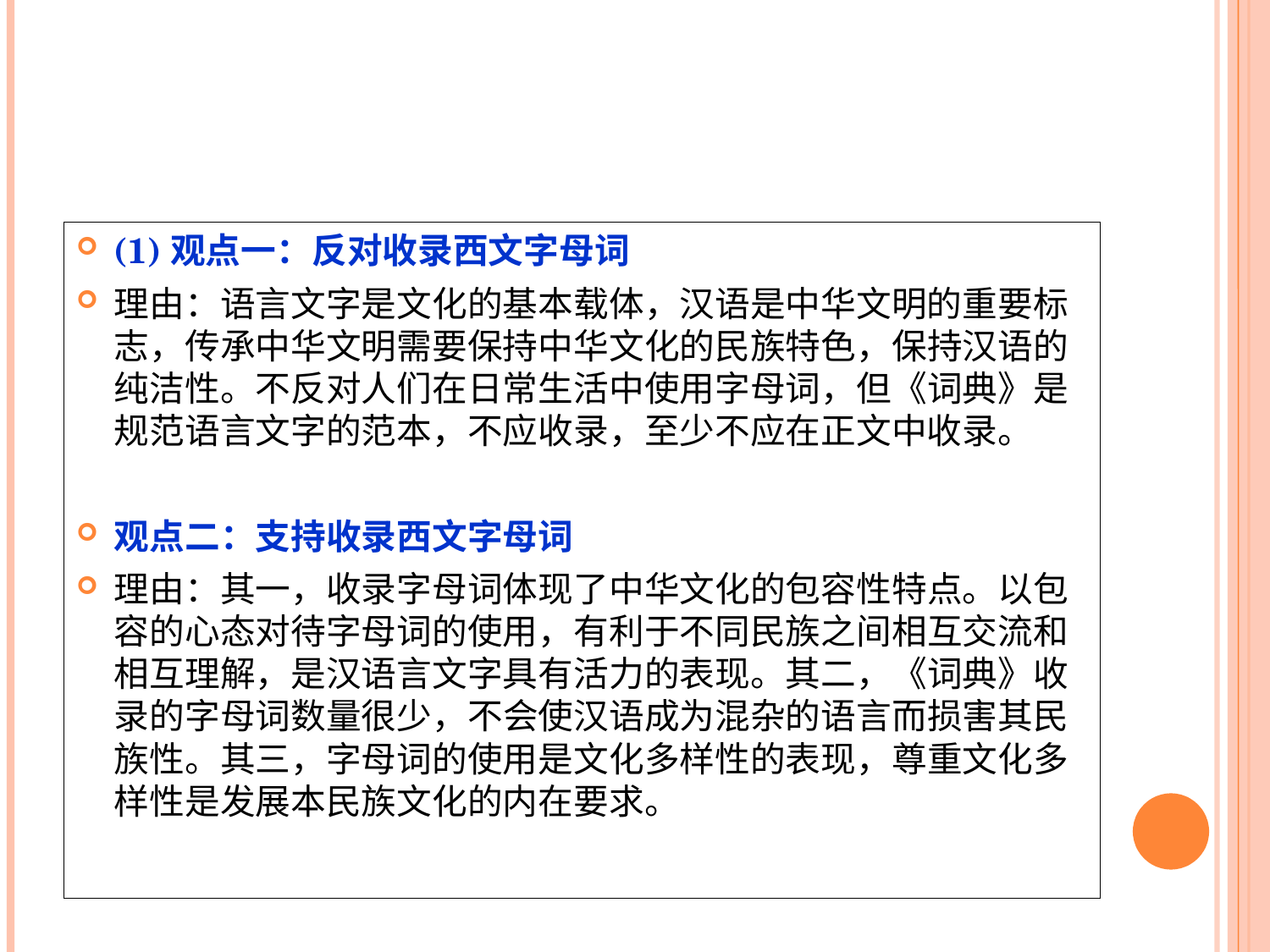

(1)观点一：反对收录西文字母词
理由：语言文字是文化的基本载体，汉语是中华文明的重要标志，传承中华文明需要保持中华文化的民族特色，保持汉语的纯洁性。不反对人们在日常生活中使用字母词，但《词典》是规范语言文字的范本，不应收录，至少不应在正文中收录。

观点二：支持收录西文字母词
理由：其一，收录字母词体现了中华文化的包容性特点。以包容的心态对待字母词的使用，有利于不同民族之间相互交流和相互理解，是汉语言文字具有活力的表现。其二，《词典》收录的字母词数量很少，不会使汉语成为混杂的语言而损害其民族性。其三，字母词的使用是文化多样性的表现，尊重文化多样性是发展本民族文化的内在要求。